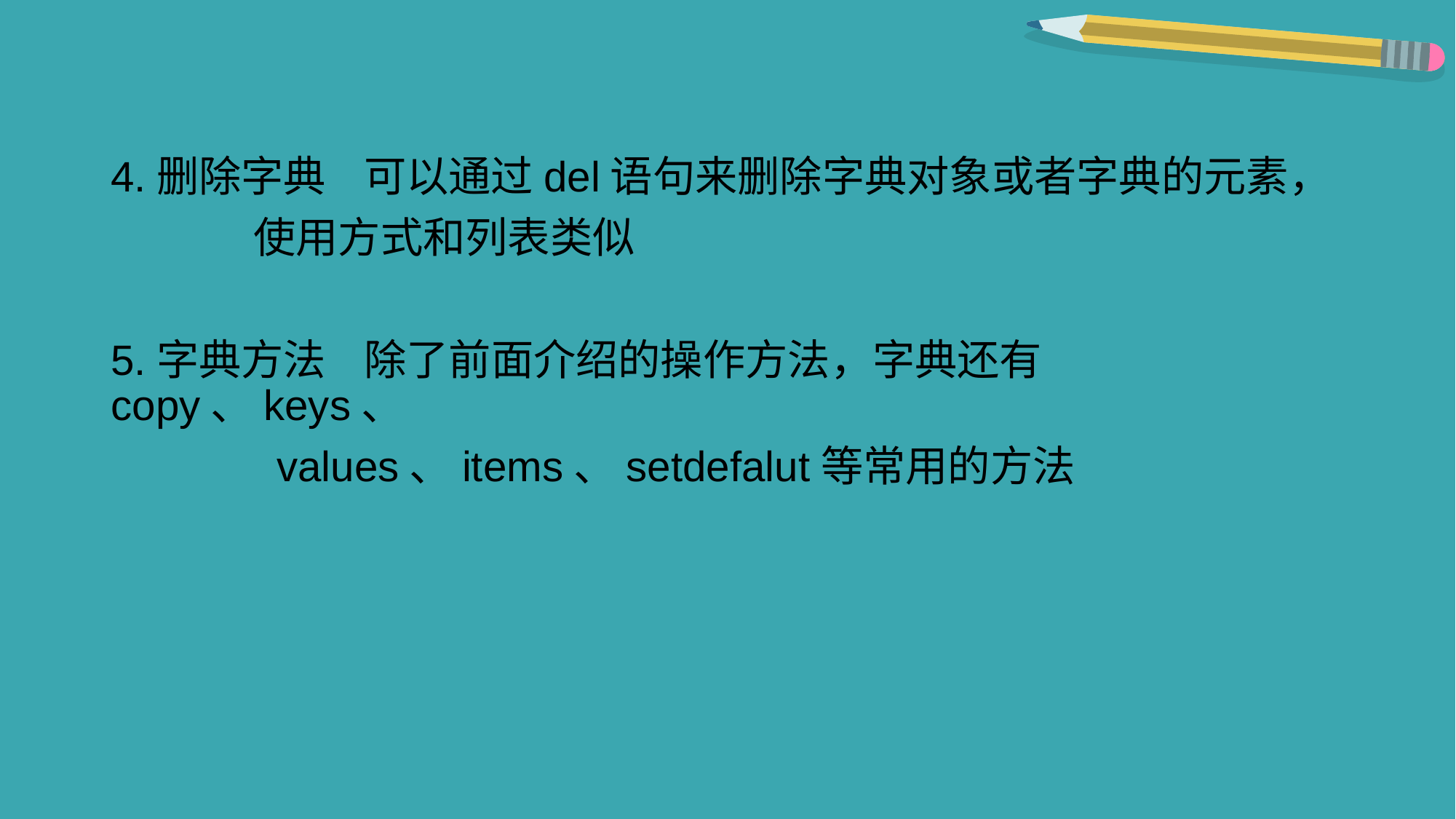

4.删除字典    可以通过del语句来删除字典对象或者字典的元素，
              使用方式和列表类似

5.字典方法    除了前面介绍的操作方法，字典还有copy、keys、
              values、items、setdefalut等常用的方法